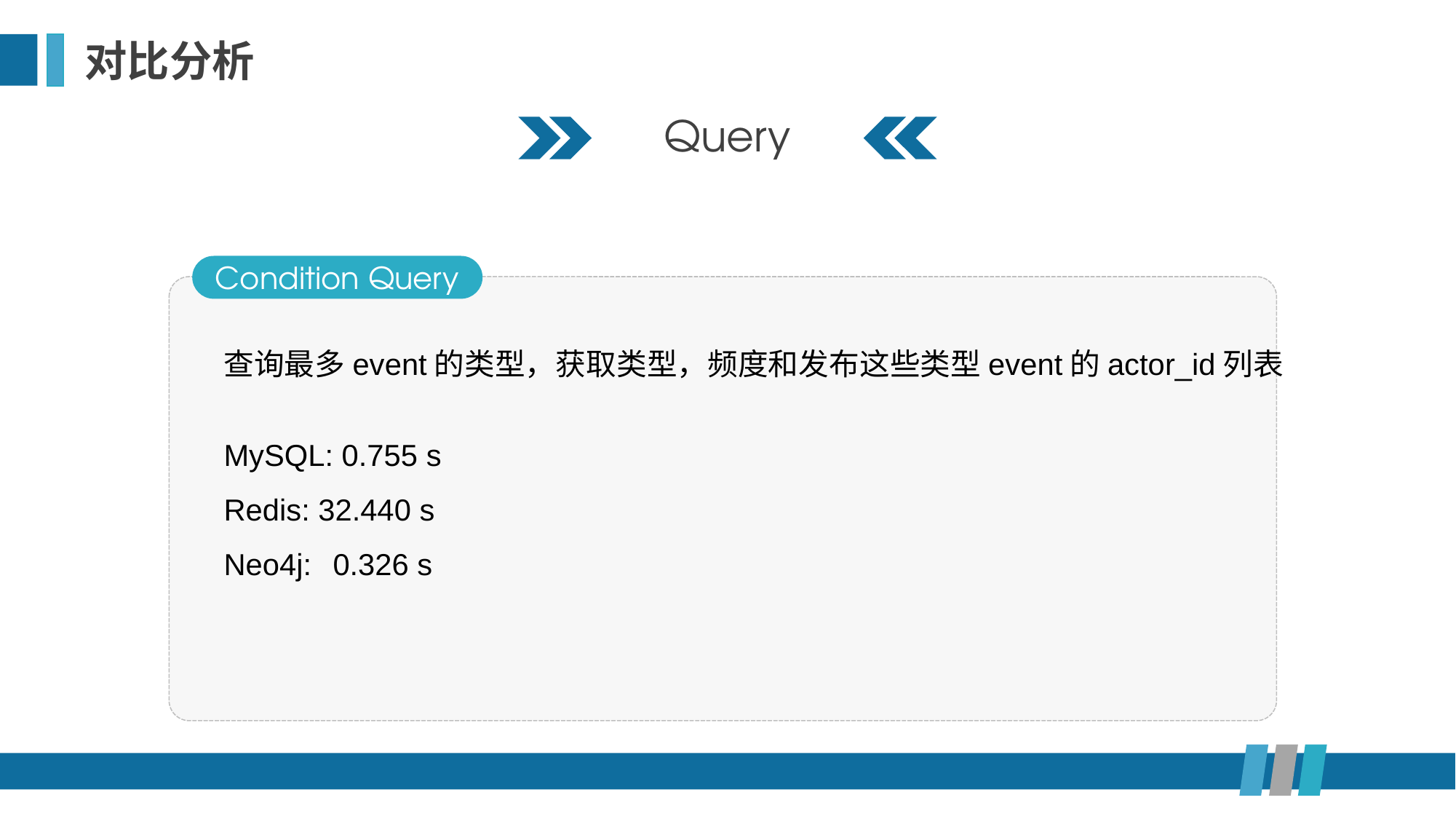

对比分析

Query

Condition Query

查询最多event的类型，获取类型，频度和发布这些类型event的actor_id列表

MySQL: 0.755 s
Redis: 32.440 s
Neo4j:	0.326 s